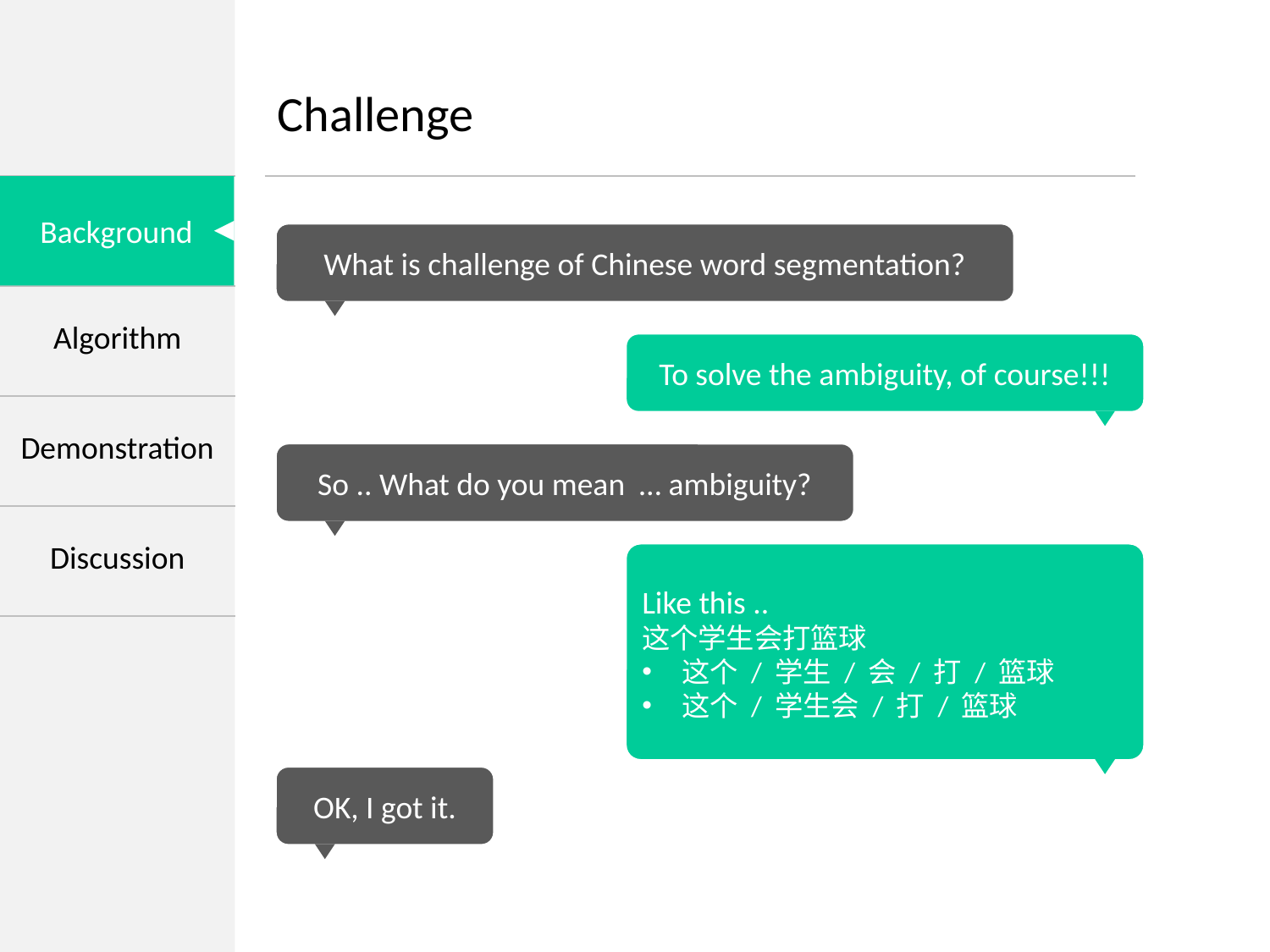

Challenge
What is challenge of Chinese word segmentation?

To solve the ambiguity, of course!!!

So .. What do you mean  … ambiguity?

Like this ..
这个学生会打篮球
这个 / 学生 / 会 / 打 / 篮球
这个 / 学生会 / 打 / 篮球

OK, I got it.